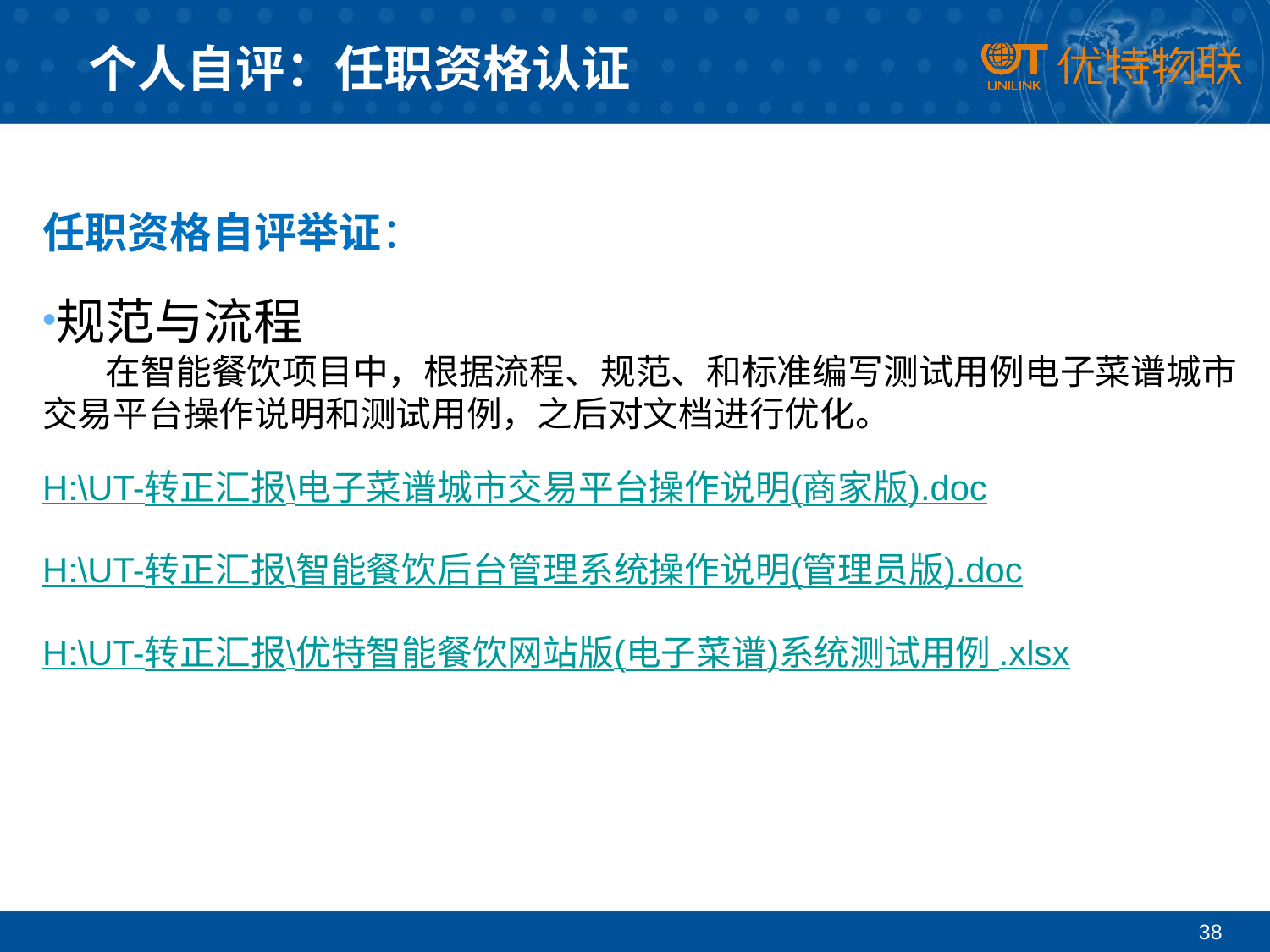

# 个人自评：任职资格认证
任职资格自评举证：
规范与流程
       在智能餐饮项目中，根据流程、规范、和标准编写测试用例电子菜谱城市交易平台操作说明和测试用例，之后对文档进行优化。
H:\UT-转正汇报\电子菜谱城市交易平台操作说明(商家版).doc
H:\UT-转正汇报\智能餐饮后台管理系统操作说明(管理员版).doc
H:\UT-转正汇报\优特智能餐饮网站版(电子菜谱)系统测试用例 .xlsx

38